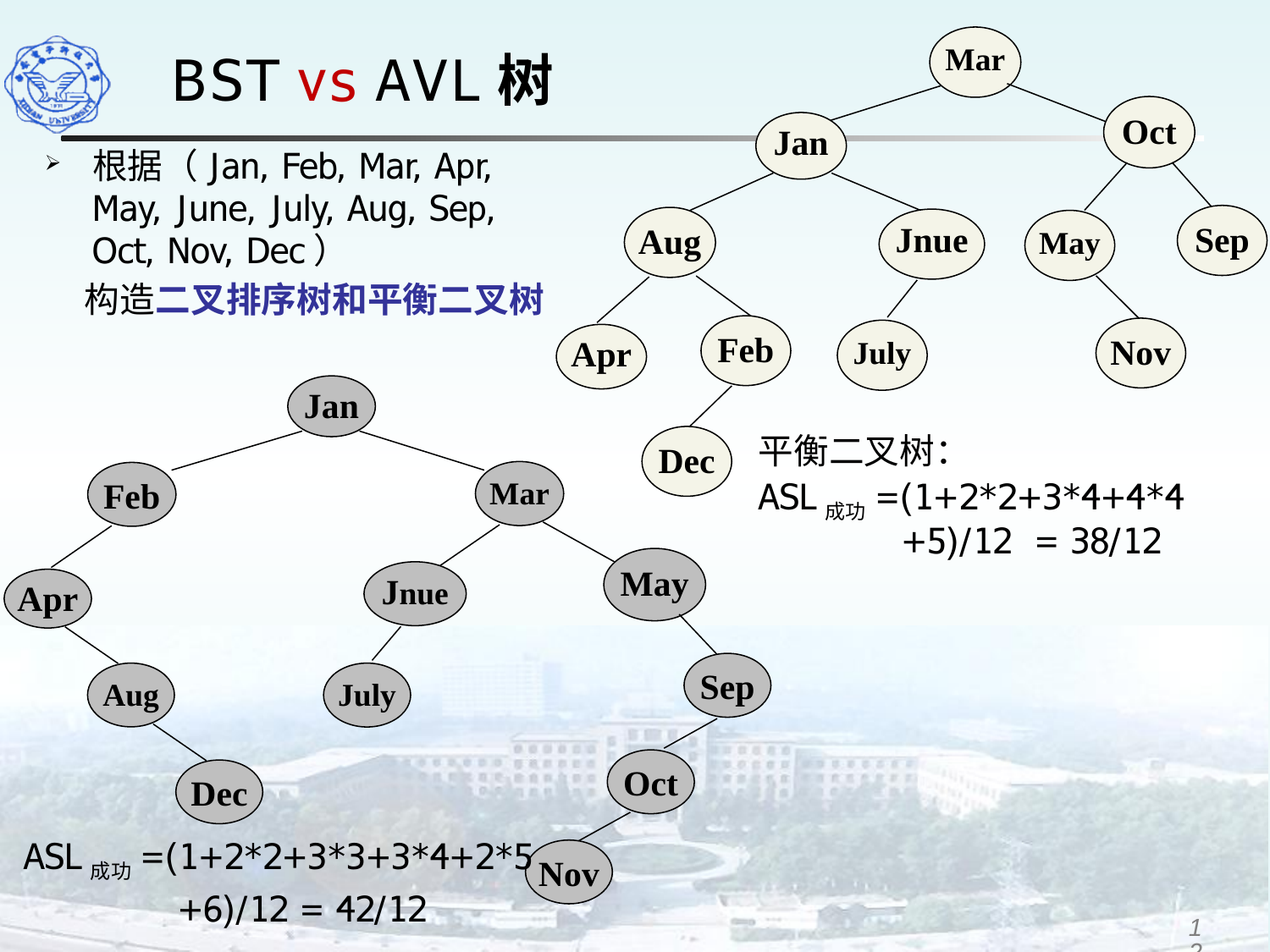

Mar

Oct
Jan

Sep
Aug
Jnue
May

Feb
Nov
July
Apr

Dec
# BST vs AVL树
根据（Jan, Feb, Mar, Apr, May, June, July, Aug, Sep, Oct, Nov, Dec）
    构造二叉排序树和平衡二叉树
Jan

Mar
Feb

May
Jnue
Apr

Sep
Aug
July

Oct
Dec

Nov
平衡二叉树：
ASL成功=(1+2*2+3*4+4*4
             +5)/12  = 38/12
ASL成功=(1+2*2+3*3+3*4+2*5
              +6)/12 = 42/12
123